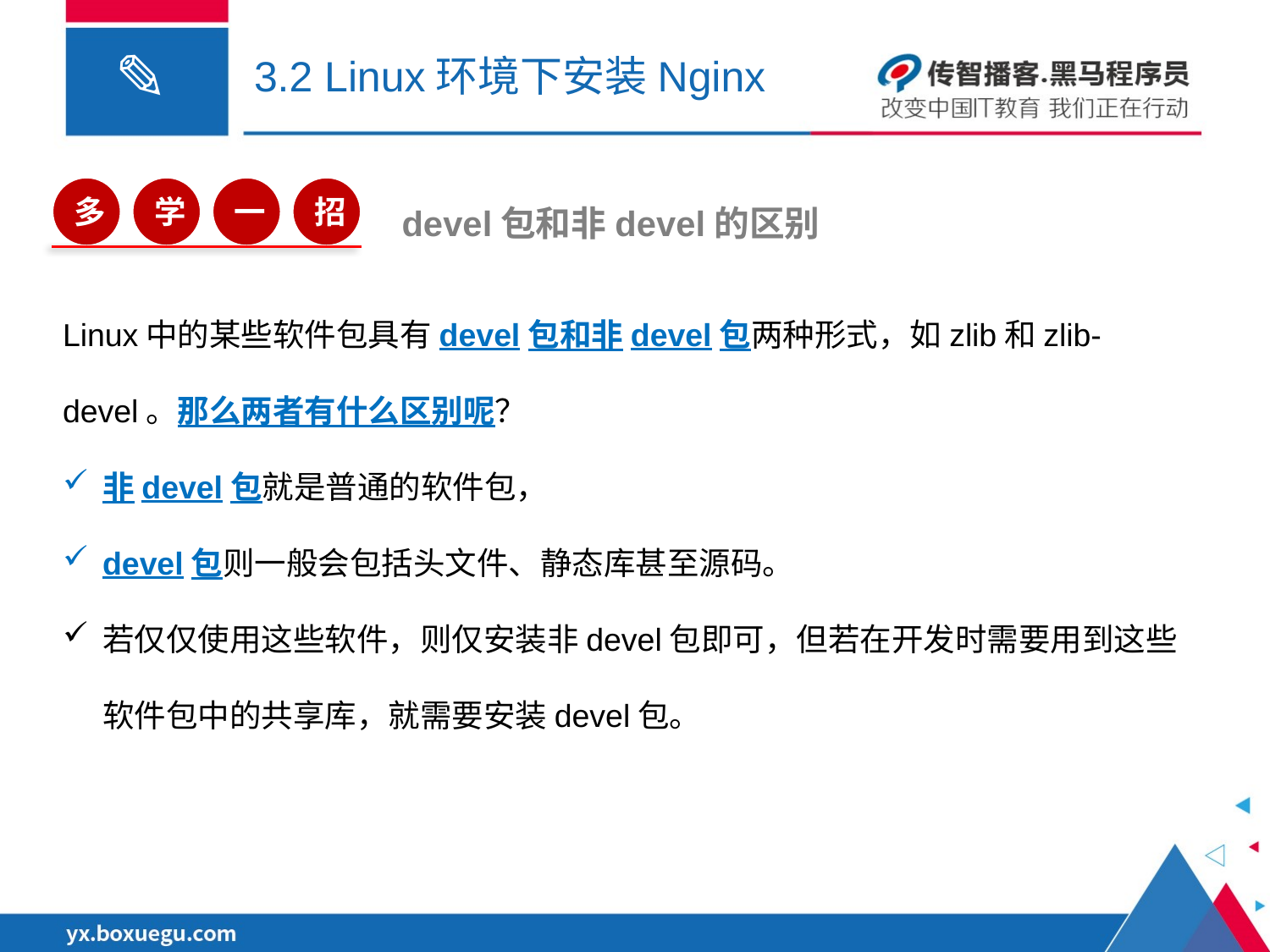

# 3.2 Linux环境下安装Nginx
多
学
一
招
devel包和非devel的区别
Linux中的某些软件包具有devel包和非devel包两种形式，如zlib和zlib-devel。那么两者有什么区别呢？
非devel包就是普通的软件包，
devel包则一般会包括头文件、静态库甚至源码。
若仅仅使用这些软件，则仅安装非devel包即可，但若在开发时需要用到这些软件包中的共享库，就需要安装devel包。